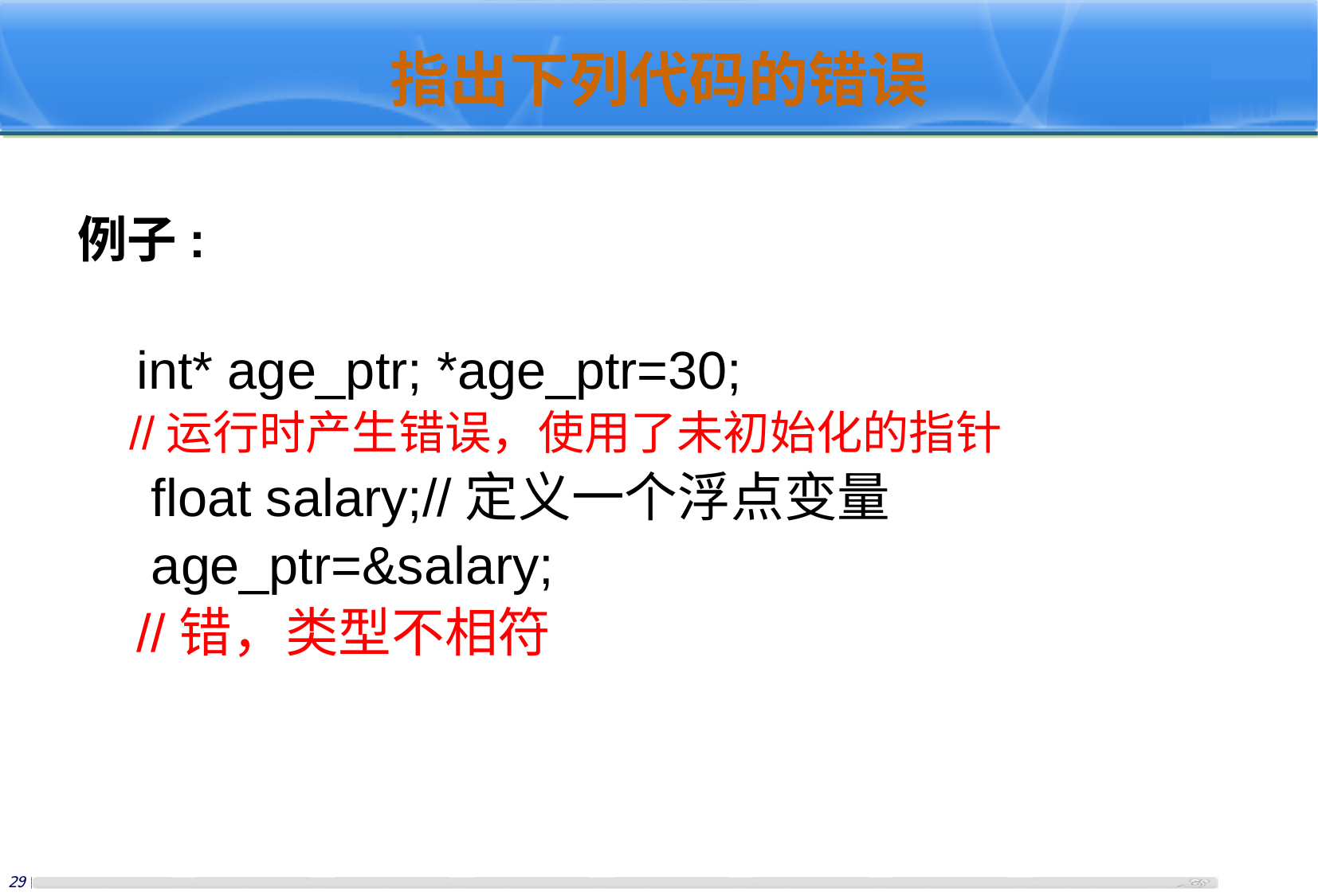

# 指出下列代码的错误
例子:

    int* age_ptr; *age_ptr=30;
    //运行时产生错误，使用了未初始化的指针
     float salary;//定义一个浮点变量
     age_ptr=&salary;
    //错，类型不相符